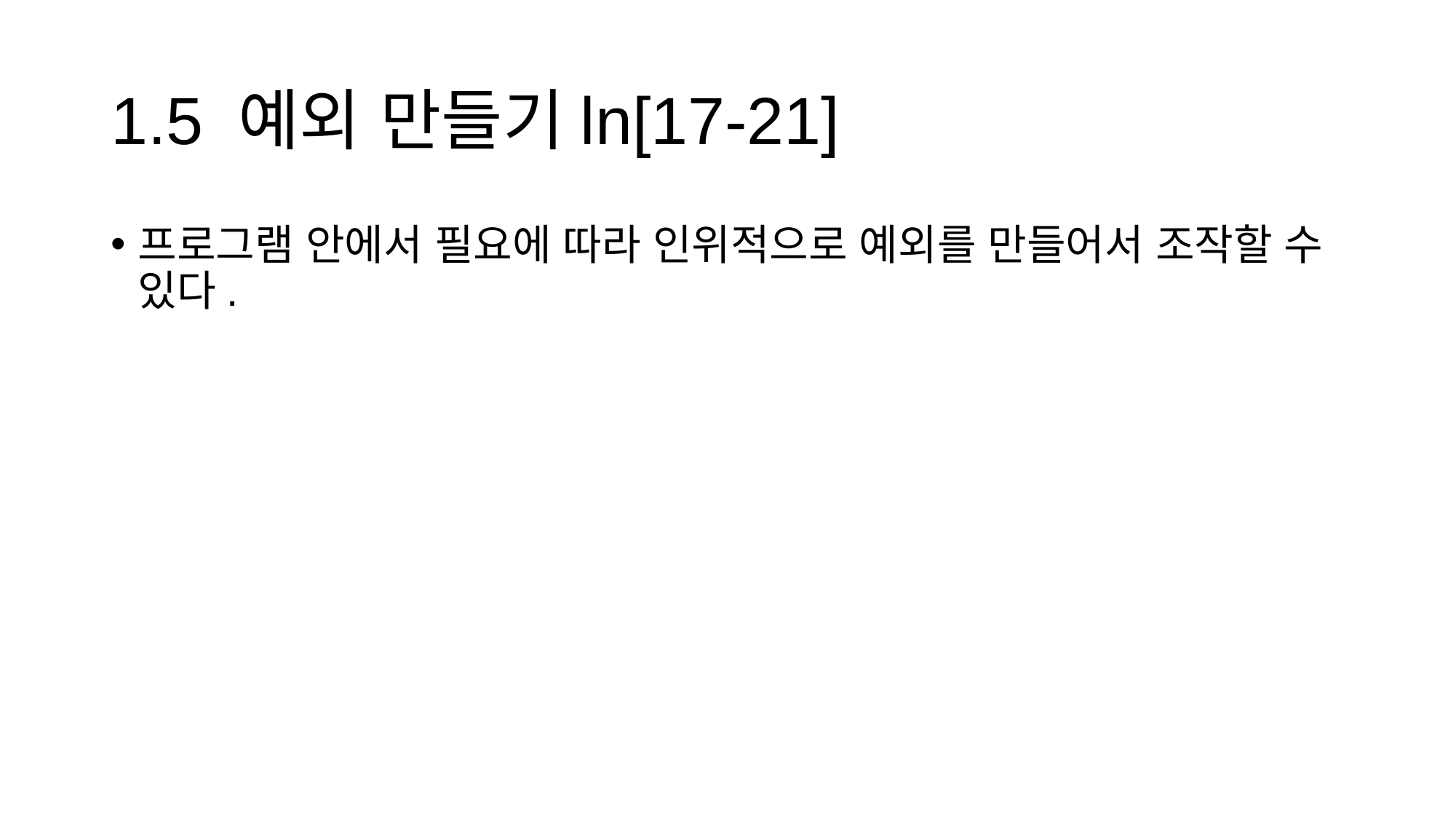

# 1.5 예외 만들기ln[17-21]
프로그램 안에서 필요에 따라 인위적으로 예외를 만들어서 조작할 수 있다.